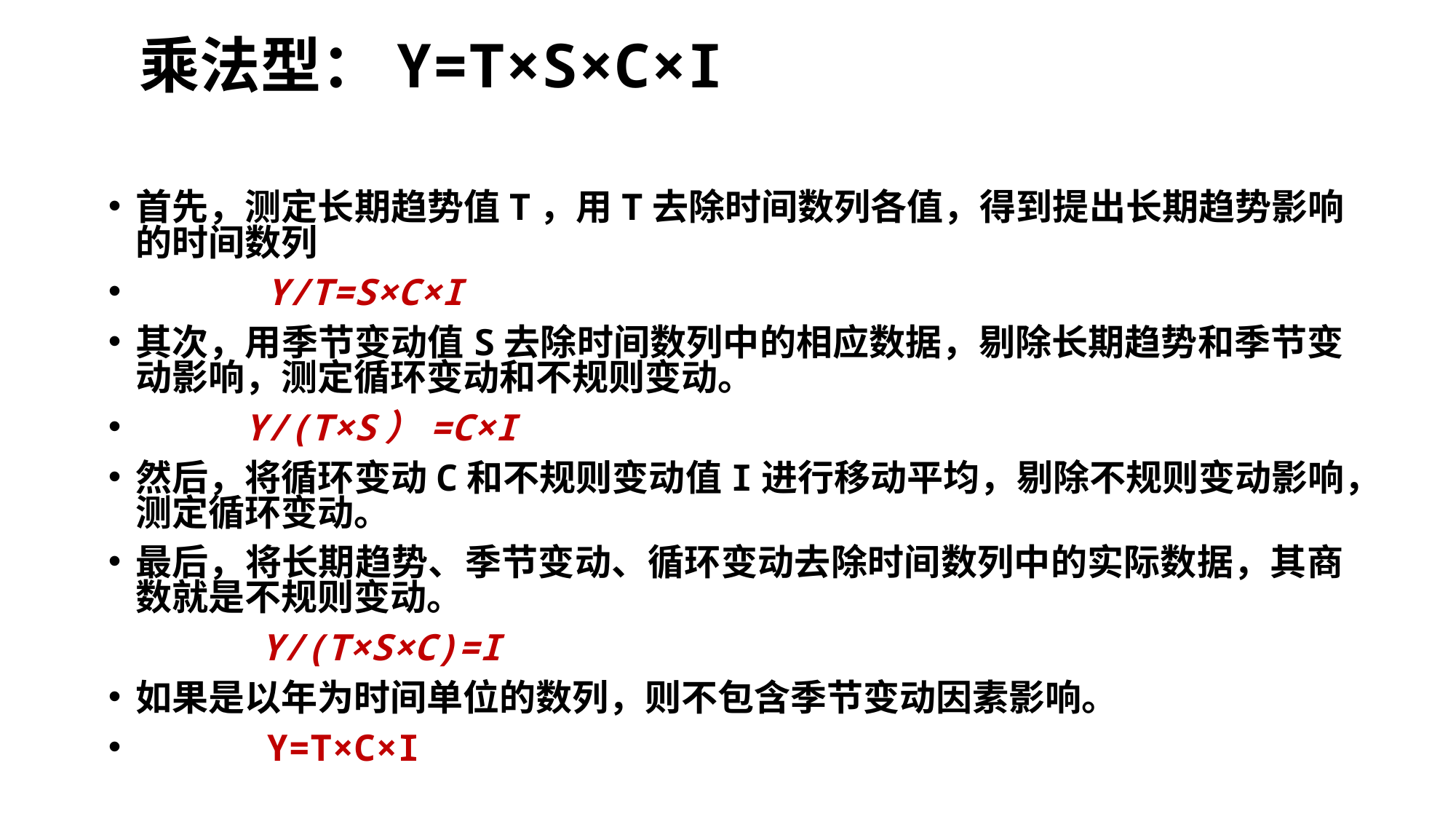

# 乘法型：Y=T×S×C×I
首先，测定长期趋势值T，用T去除时间数列各值，得到提出长期趋势影响的时间数列
      Y/T=S×C×I
其次，用季节变动值S去除时间数列中的相应数据，剔除长期趋势和季节变动影响，测定循环变动和不规则变动。
     Y/(T×S）=C×I
然后，将循环变动C和不规则变动值I进行移动平均，剔除不规则变动影响，测定循环变动。
最后，将长期趋势、季节变动、循环变动去除时间数列中的实际数据，其商数就是不规则变动。
       Y/(T×S×C)=I
如果是以年为时间单位的数列，则不包含季节变动因素影响。
      Y=T×C×I